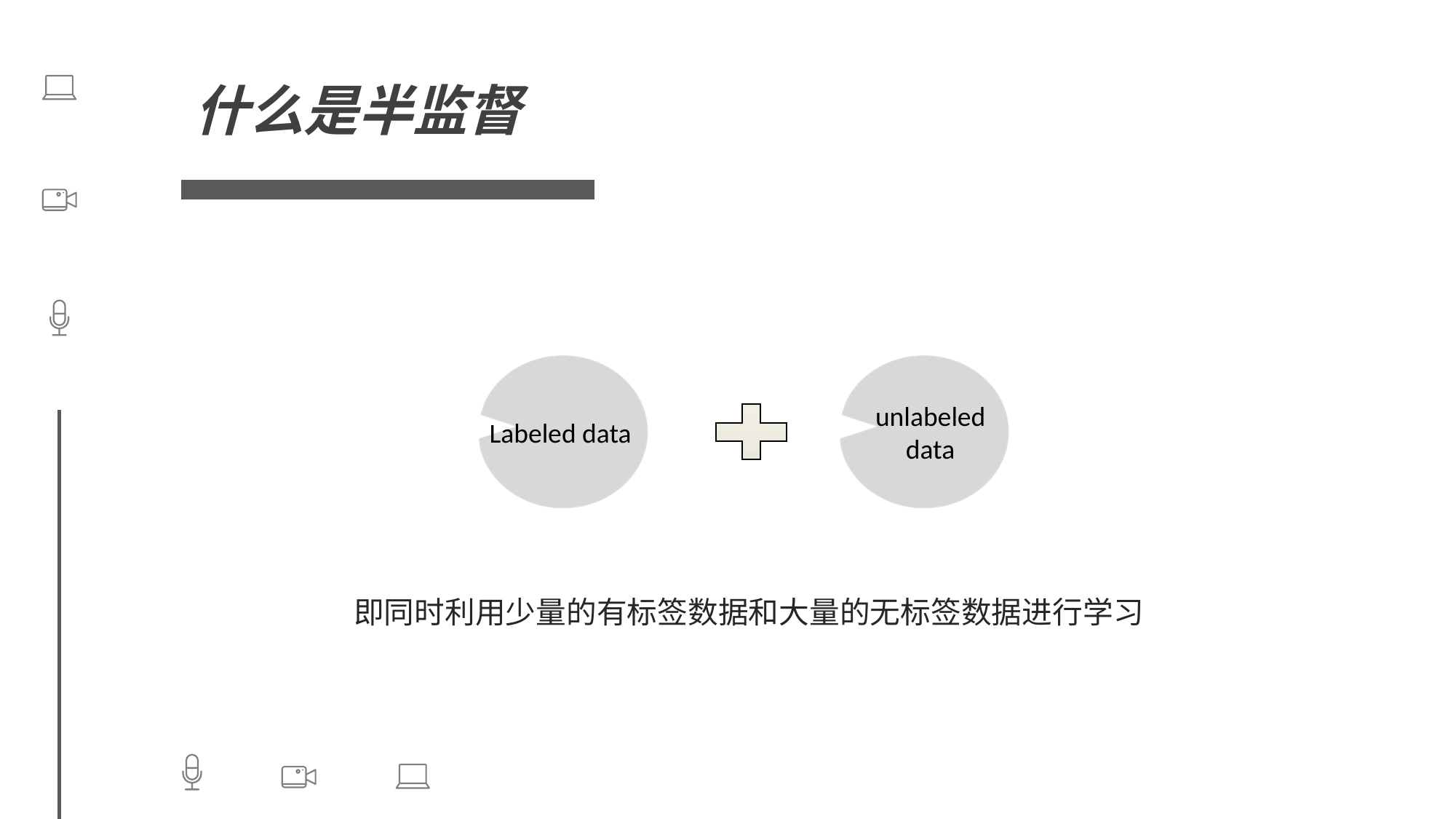

什么是半监督

    unlabeled     data
Labeled data

即同时利用少量的有标签数据和大量的无标签数据进行学习